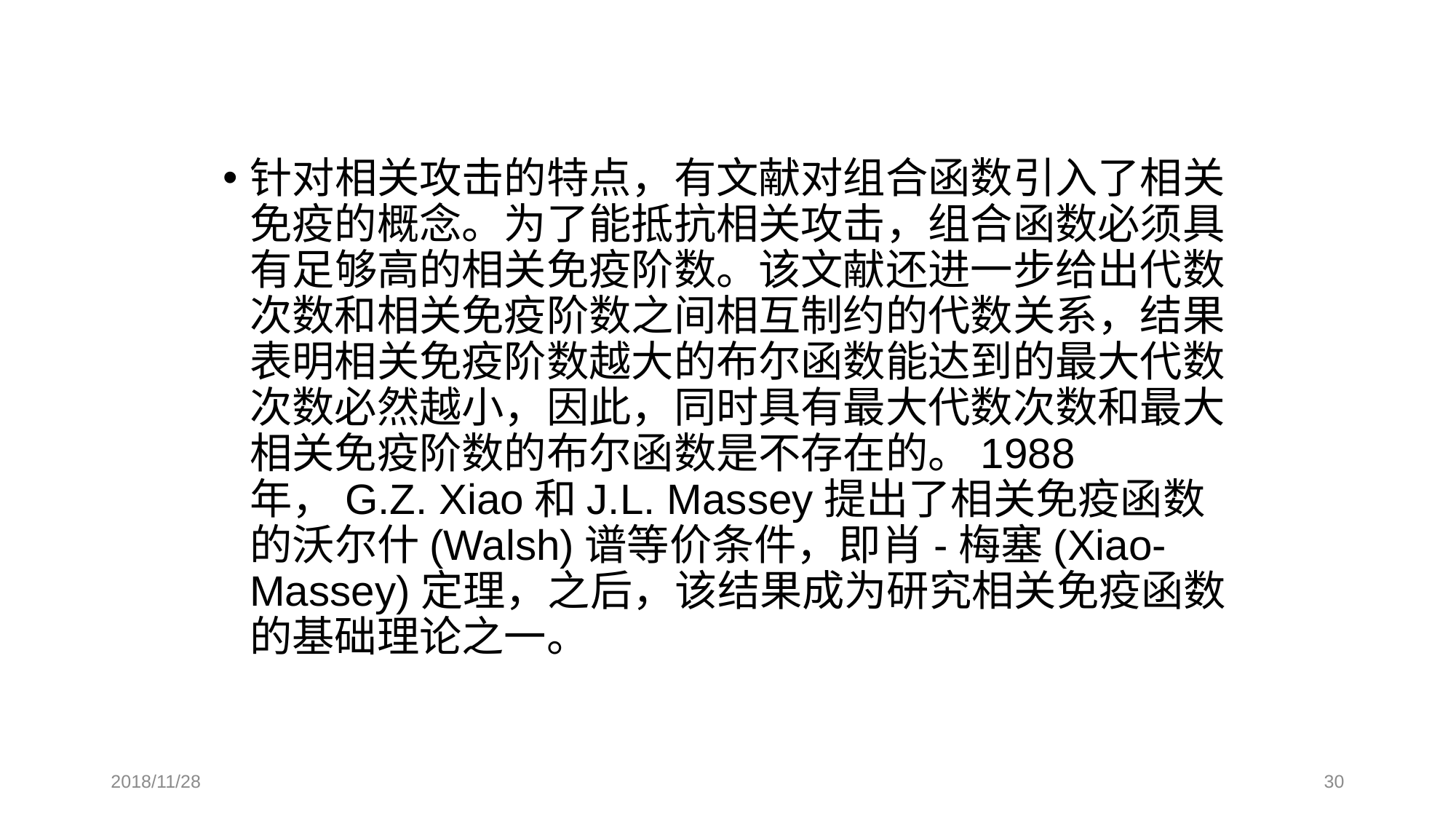

#
针对相关攻击的特点，有文献对组合函数引入了相关免疫的概念。为了能抵抗相关攻击，组合函数必须具有足够高的相关免疫阶数。该文献还进一步给出代数次数和相关免疫阶数之间相互制约的代数关系，结果表明相关免疫阶数越大的布尔函数能达到的最大代数次数必然越小，因此，同时具有最大代数次数和最大相关免疫阶数的布尔函数是不存在的。1988年，G.Z. Xiao和J.L. Massey提出了相关免疫函数的沃尔什(Walsh)谱等价条件，即肖-梅塞(Xiao-Massey)定理，之后，该结果成为研究相关免疫函数的基础理论之一。
2018/11/28
30